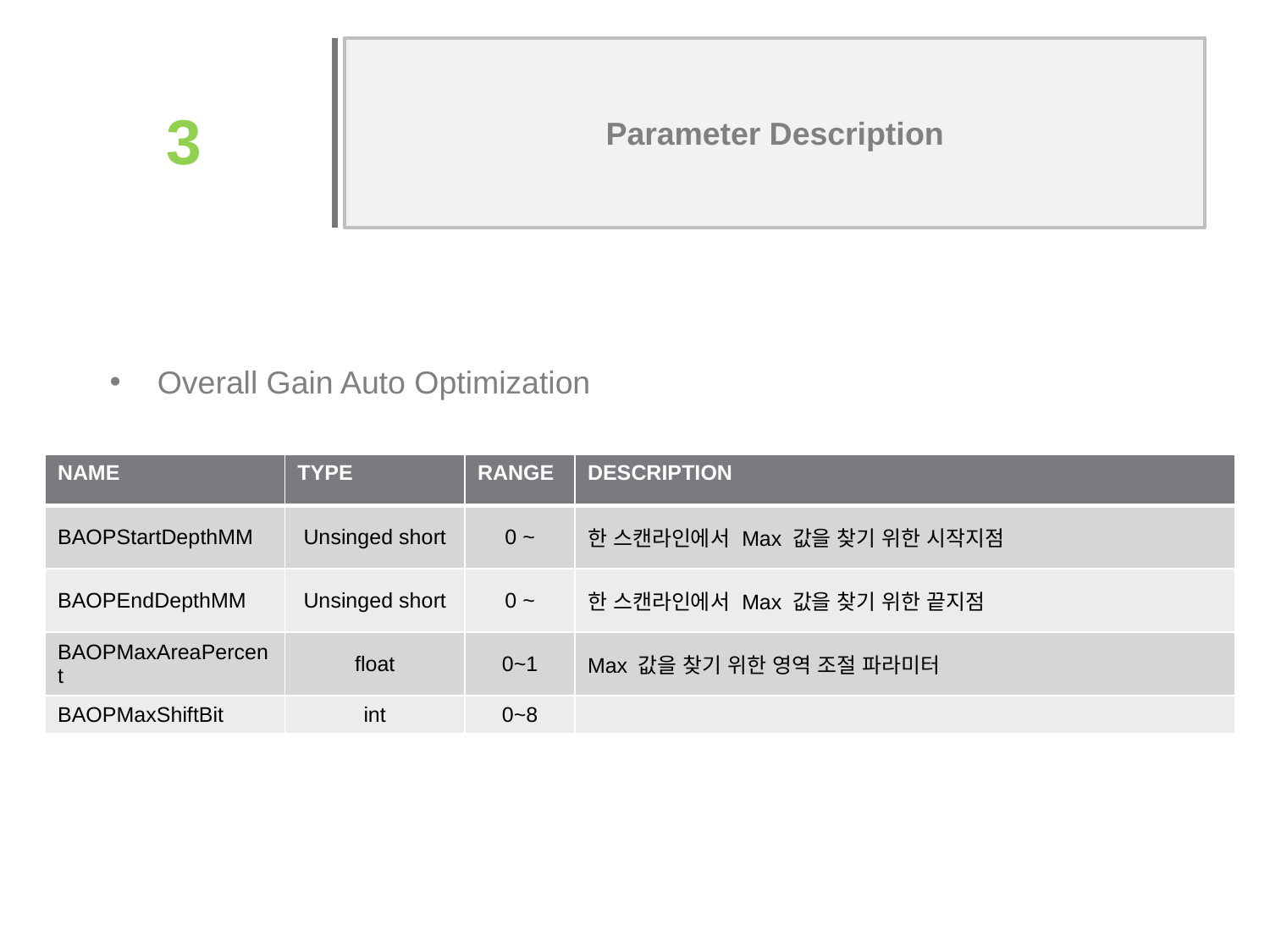

# 3
Parameter Description
Overall Gain Auto Optimization
| NAME | TYPE | RANGE | DESCRIPTION |
| --- | --- | --- | --- |
| BAOPStartDepthMM | Unsinged short | 0 ~ | 한 스캔라인에서 Max 값을 찾기 위한 시작지점 |
| BAOPEndDepthMM | Unsinged short | 0 ~ | 한 스캔라인에서 Max 값을 찾기 위한 끝지점 |
| BAOPMaxAreaPercent | float | 0~1 | Max 값을 찾기 위한 영역 조절 파라미터 |
| BAOPMaxShiftBit | int | 0~8 |  |